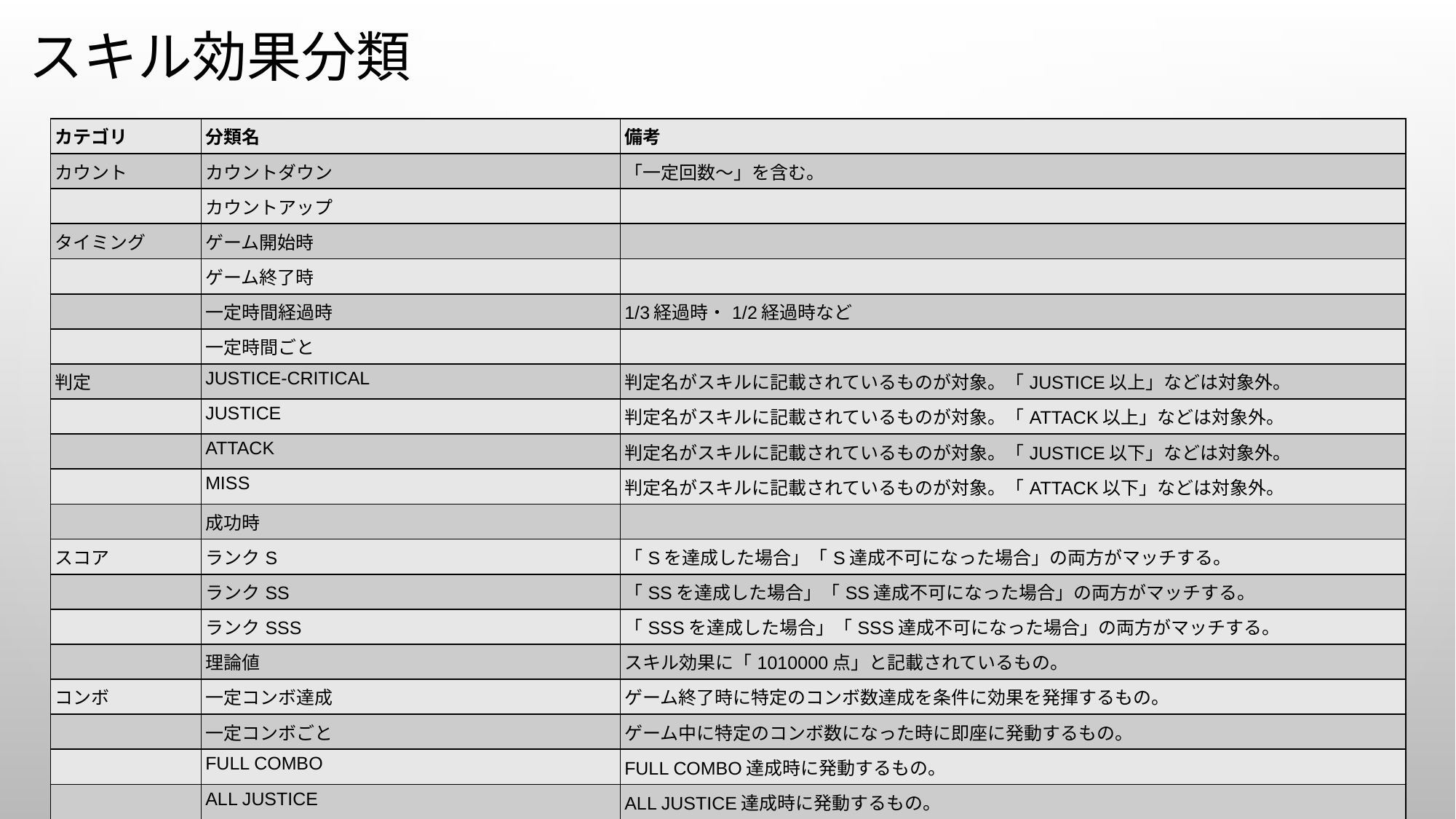

# スキル効果分類
| カテゴリ | 分類名 | 備考 |
| --- | --- | --- |
| カウント | カウントダウン | 「一定回数～」を含む。 |
|  | カウントアップ |  |
| タイミング | ゲーム開始時 |  |
|  | ゲーム終了時 |  |
|  | 一定時間経過時 | 1/3経過時・1/2経過時など |
|  | 一定時間ごと |  |
| 判定 | JUSTICE-CRITICAL | 判定名がスキルに記載されているものが対象。「JUSTICE以上」などは対象外。 |
|  | JUSTICE | 判定名がスキルに記載されているものが対象。「ATTACK以上」などは対象外。 |
|  | ATTACK | 判定名がスキルに記載されているものが対象。「JUSTICE以下」などは対象外。 |
|  | MISS | 判定名がスキルに記載されているものが対象。「ATTACK以下」などは対象外。 |
|  | 成功時 |  |
| スコア | ランクS | 「Sを達成した場合」「S達成不可になった場合」の両方がマッチする。 |
|  | ランクSS | 「SSを達成した場合」「SS達成不可になった場合」の両方がマッチする。 |
|  | ランクSSS | 「SSSを達成した場合」「SSS達成不可になった場合」の両方がマッチする。 |
|  | 理論値 | スキル効果に「1010000点」と記載されているもの。 |
| コンボ | 一定コンボ達成 | ゲーム終了時に特定のコンボ数達成を条件に効果を発揮するもの。 |
|  | 一定コンボごと | ゲーム中に特定のコンボ数になった時に即座に発動するもの。 |
|  | FULL COMBO | FULL COMBO達成時に発動するもの。 |
|  | ALL JUSTICE | ALL JUSTICE達成時に発動するもの。 |